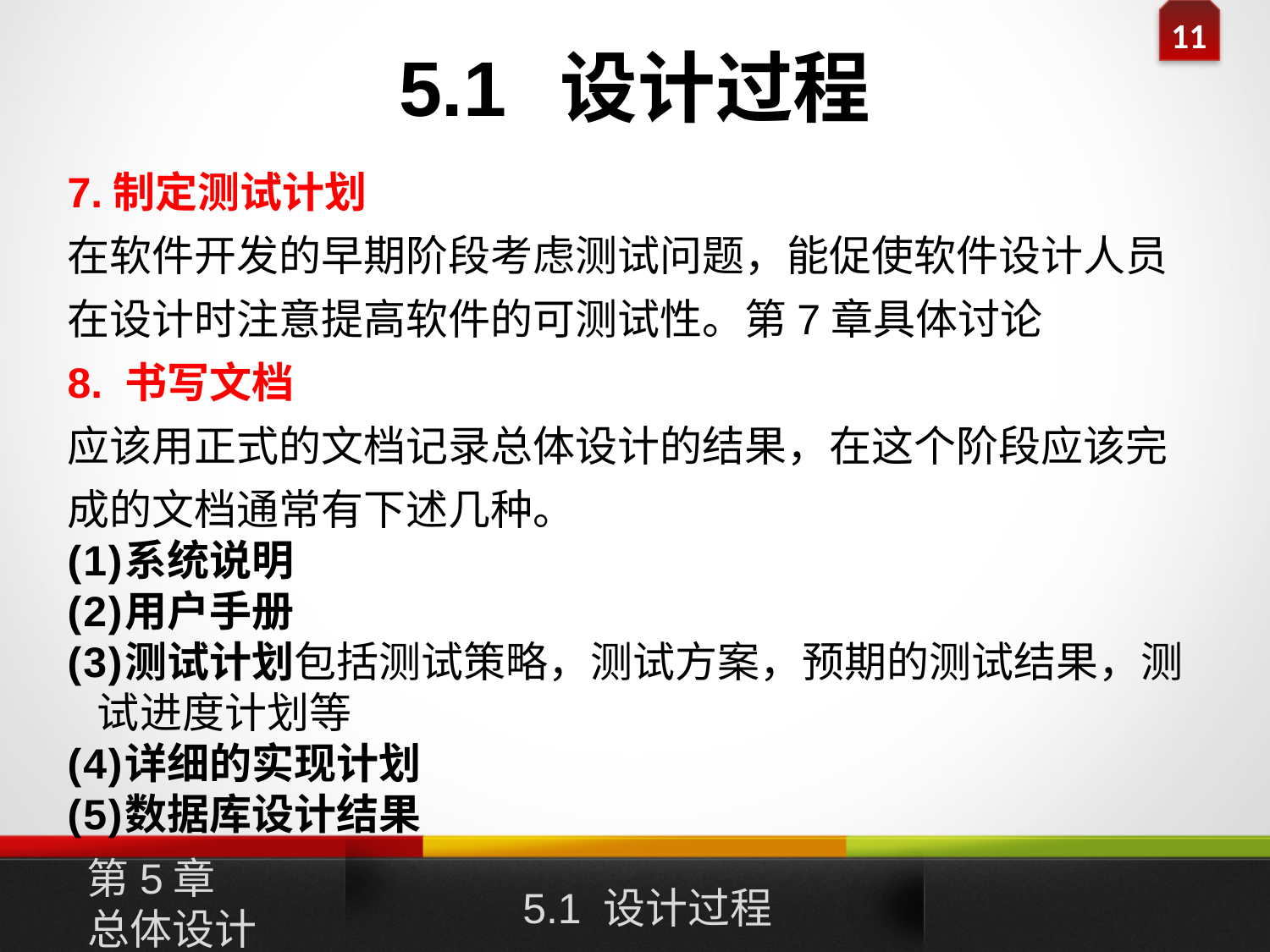

# 5.1  设计过程
7.制定测试计划
在软件开发的早期阶段考虑测试问题，能促使软件设计人员在设计时注意提高软件的可测试性。第7章具体讨论
8. 书写文档
应该用正式的文档记录总体设计的结果，在这个阶段应该完成的文档通常有下述几种。
系统说明
用户手册
测试计划包括测试策略，测试方案，预期的测试结果，测试进度计划等
详细的实现计划
数据库设计结果
第5章
总体设计
5.1 设计过程